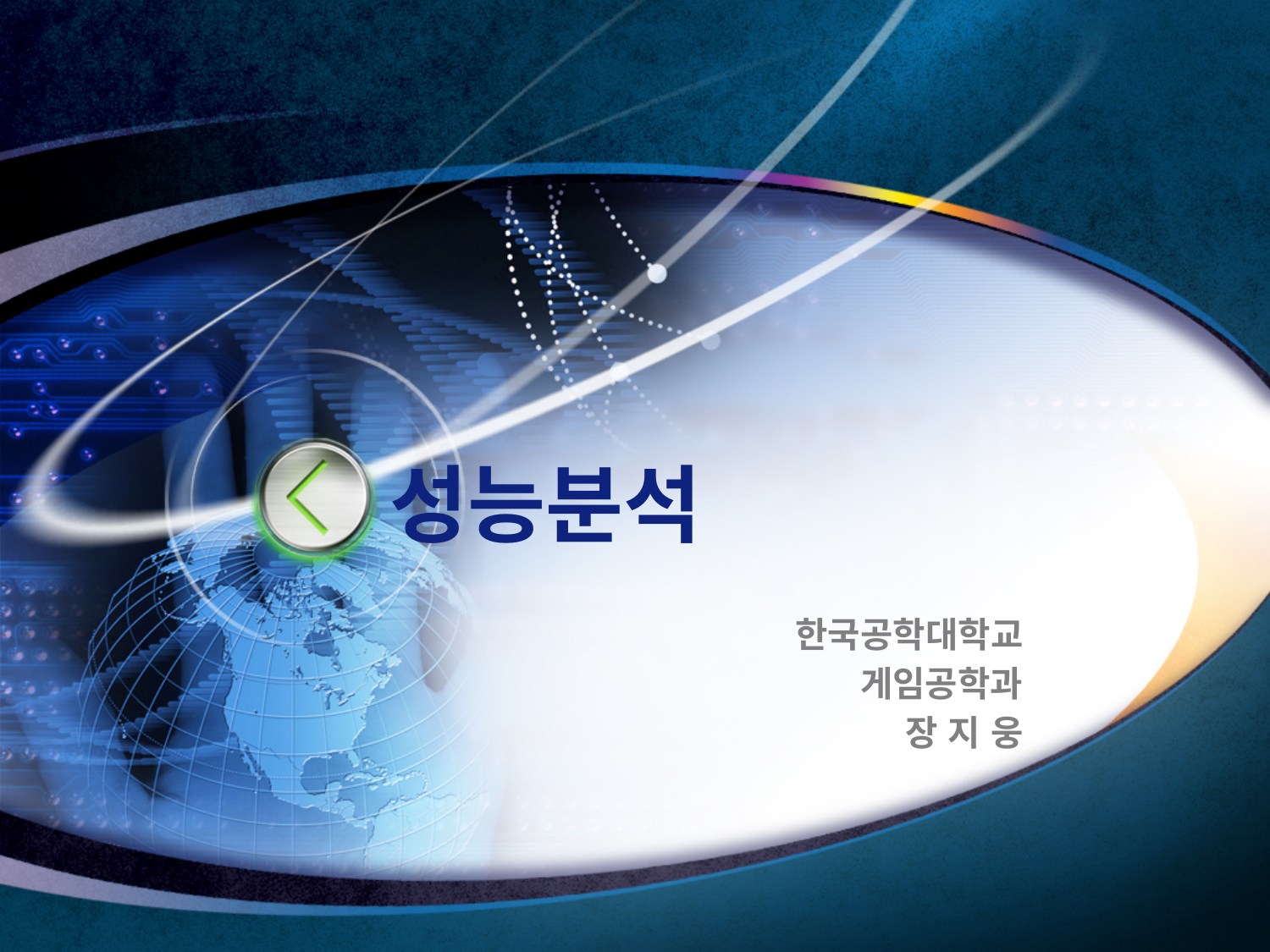

# 성능분석
한국공학대학교
게임공학과
장 지 웅